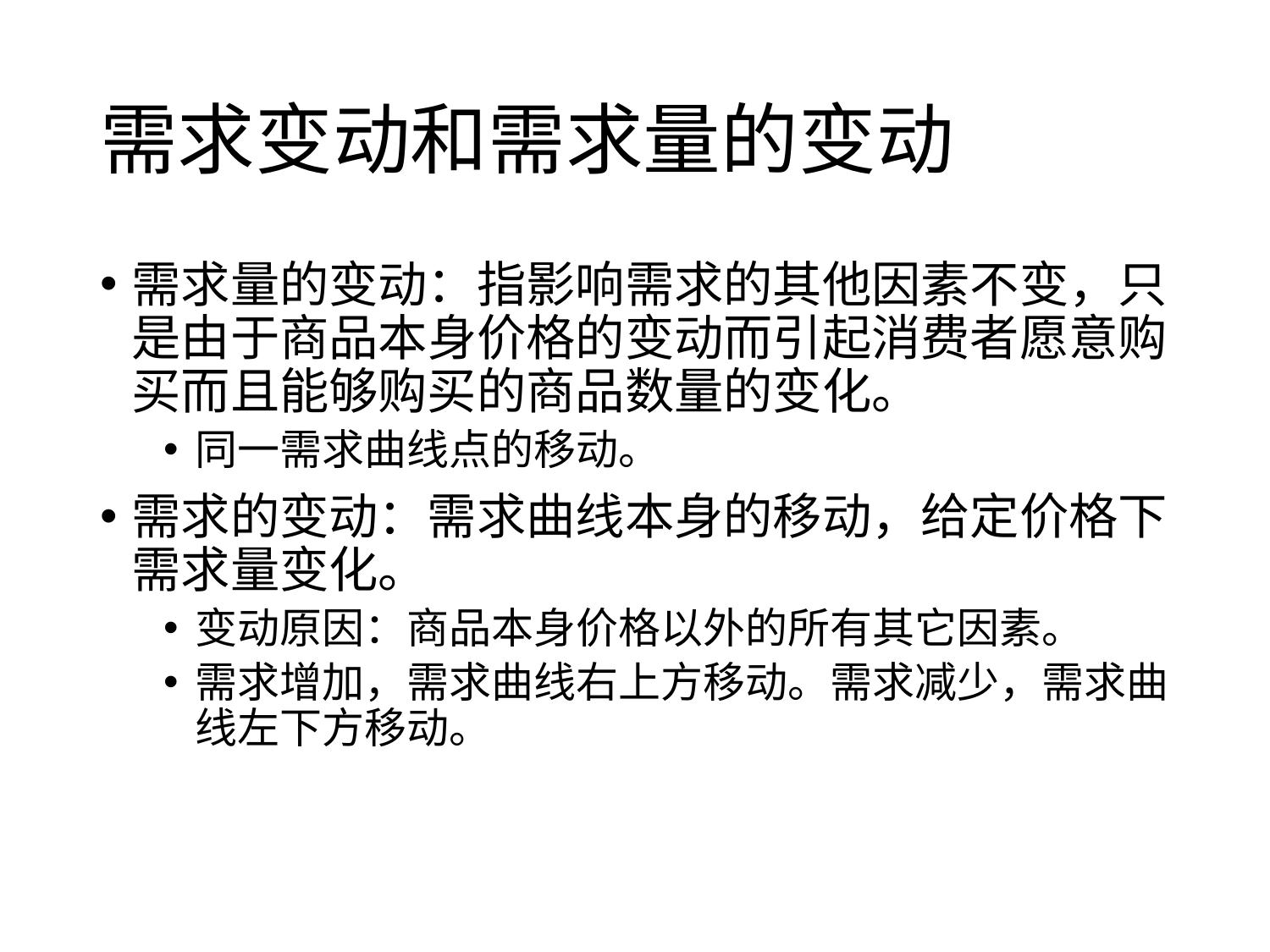

# 需求变动和需求量的变动
需求量的变动：指影响需求的其他因素不变，只是由于商品本身价格的变动而引起消费者愿意购买而且能够购买的商品数量的变化。
同一需求曲线点的移动。
需求的变动：需求曲线本身的移动，给定价格下需求量变化。
变动原因：商品本身价格以外的所有其它因素。
需求增加，需求曲线右上方移动。需求减少，需求曲线左下方移动。